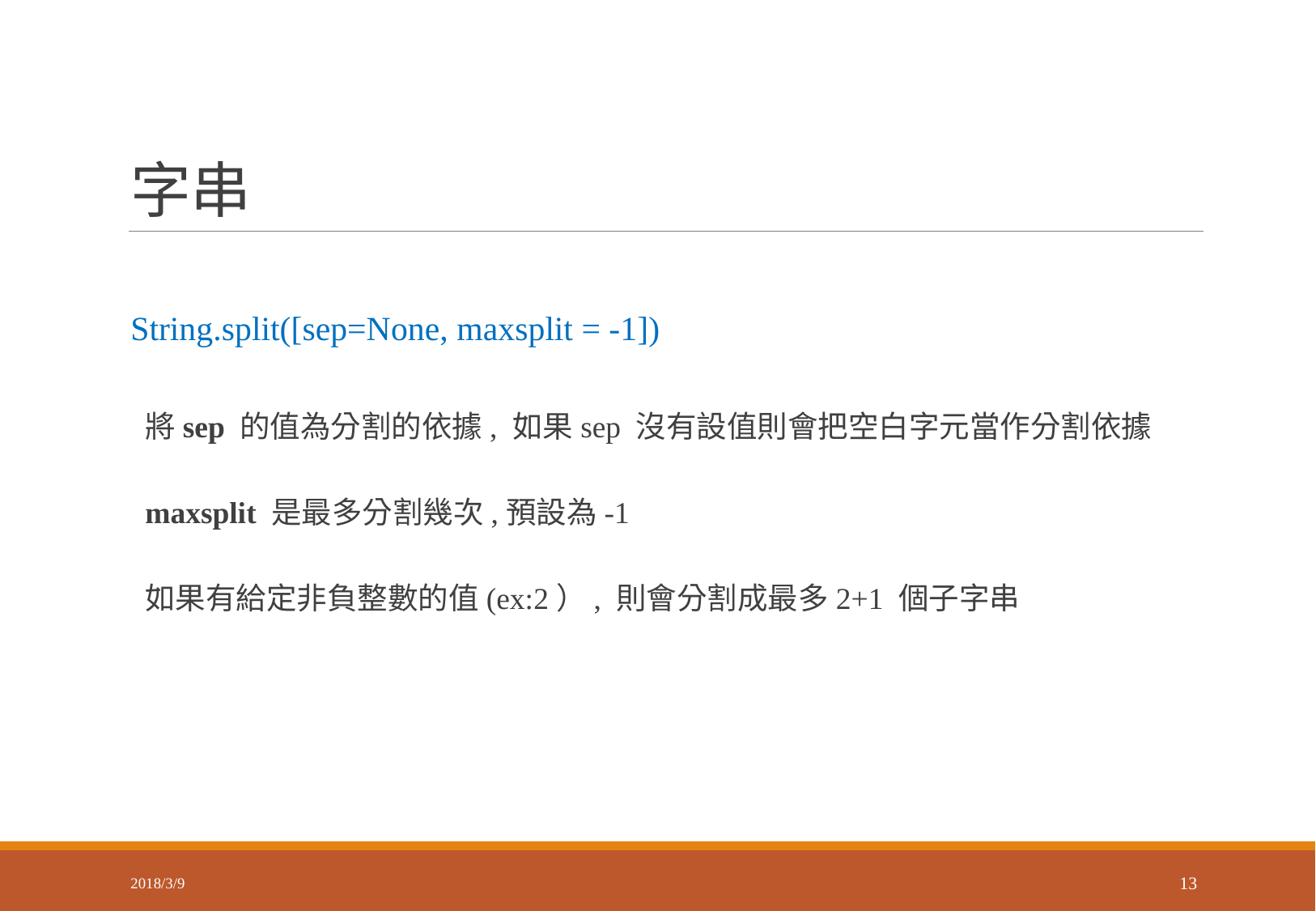

# 字串

String.split([sep=None, maxsplit = -1])

將sep 的值為分割的依據, 如果sep 沒有設值則會把空白字元當作分割依據

maxsplit 是最多分割幾次,預設為-1

如果有給定非負整數的值(ex:2）, 則會分割成最多2+1 個子字串

2018/3/9
13